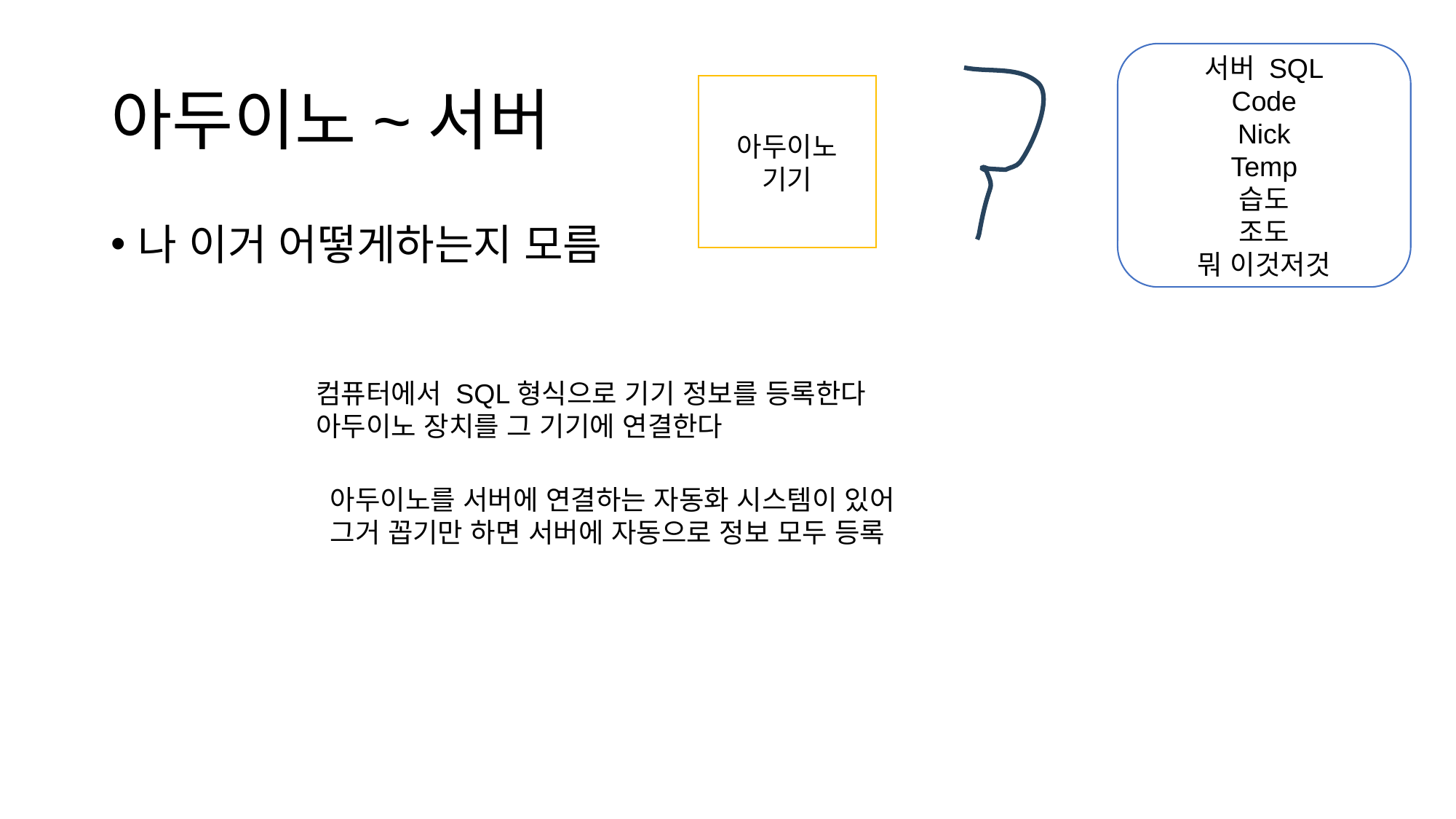

# 아두이노~서버
서버 SQL
Code
Nick
Temp
습도
조도
뭐 이것저것

아두이노
기기
나 이거 어떻게하는지 모름
컴퓨터에서 SQL형식으로 기기 정보를 등록한다
아두이노 장치를 그 기기에 연결한다
아두이노를 서버에 연결하는 자동화 시스템이 있어
그거 꼽기만 하면 서버에 자동으로 정보 모두 등록